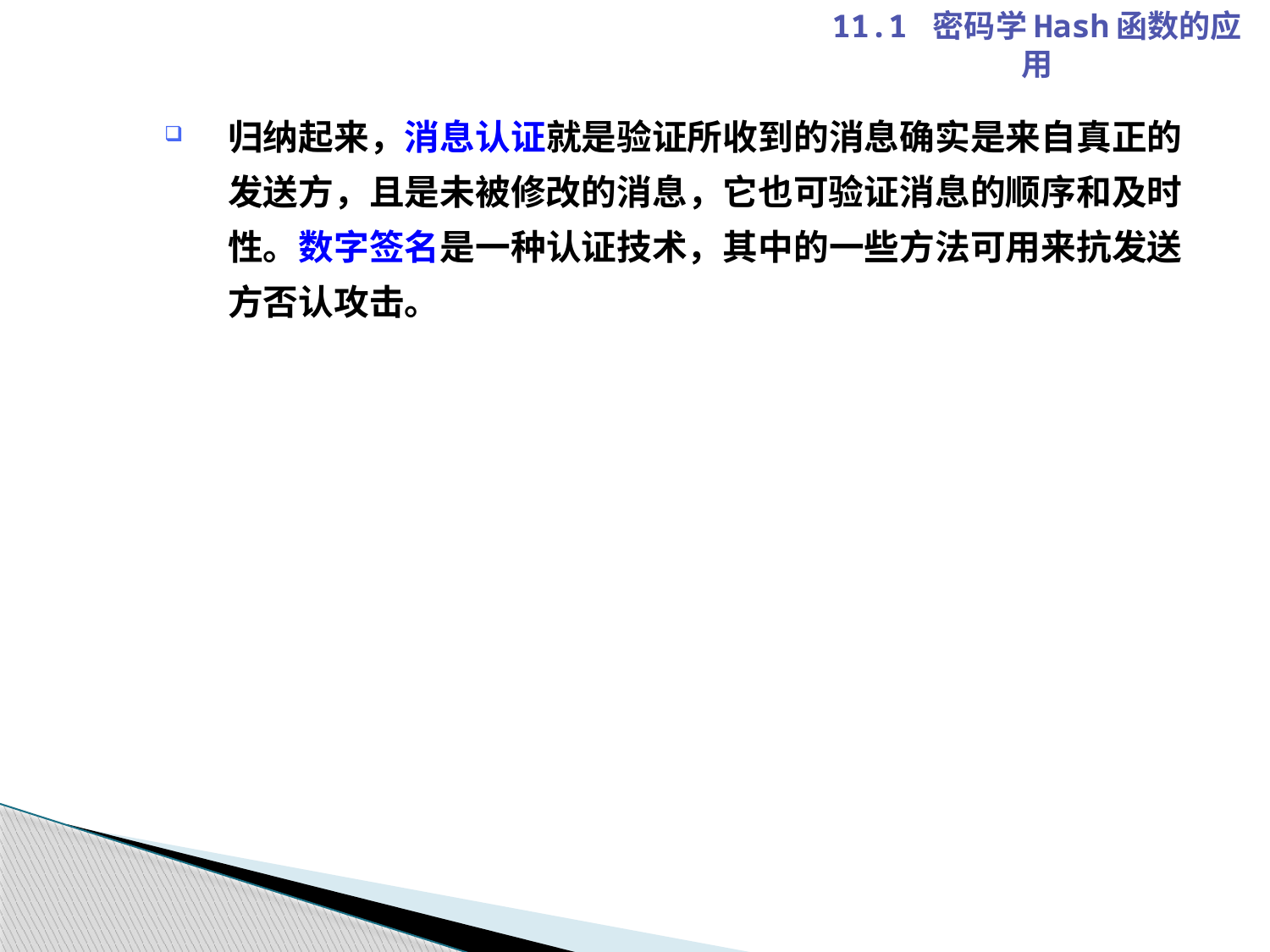

11.1 密码学Hash函数的应用
归纳起来，消息认证就是验证所收到的消息确实是来自真正的发送方，且是未被修改的消息，它也可验证消息的顺序和及时性。数字签名是一种认证技术，其中的一些方法可用来抗发送方否认攻击。